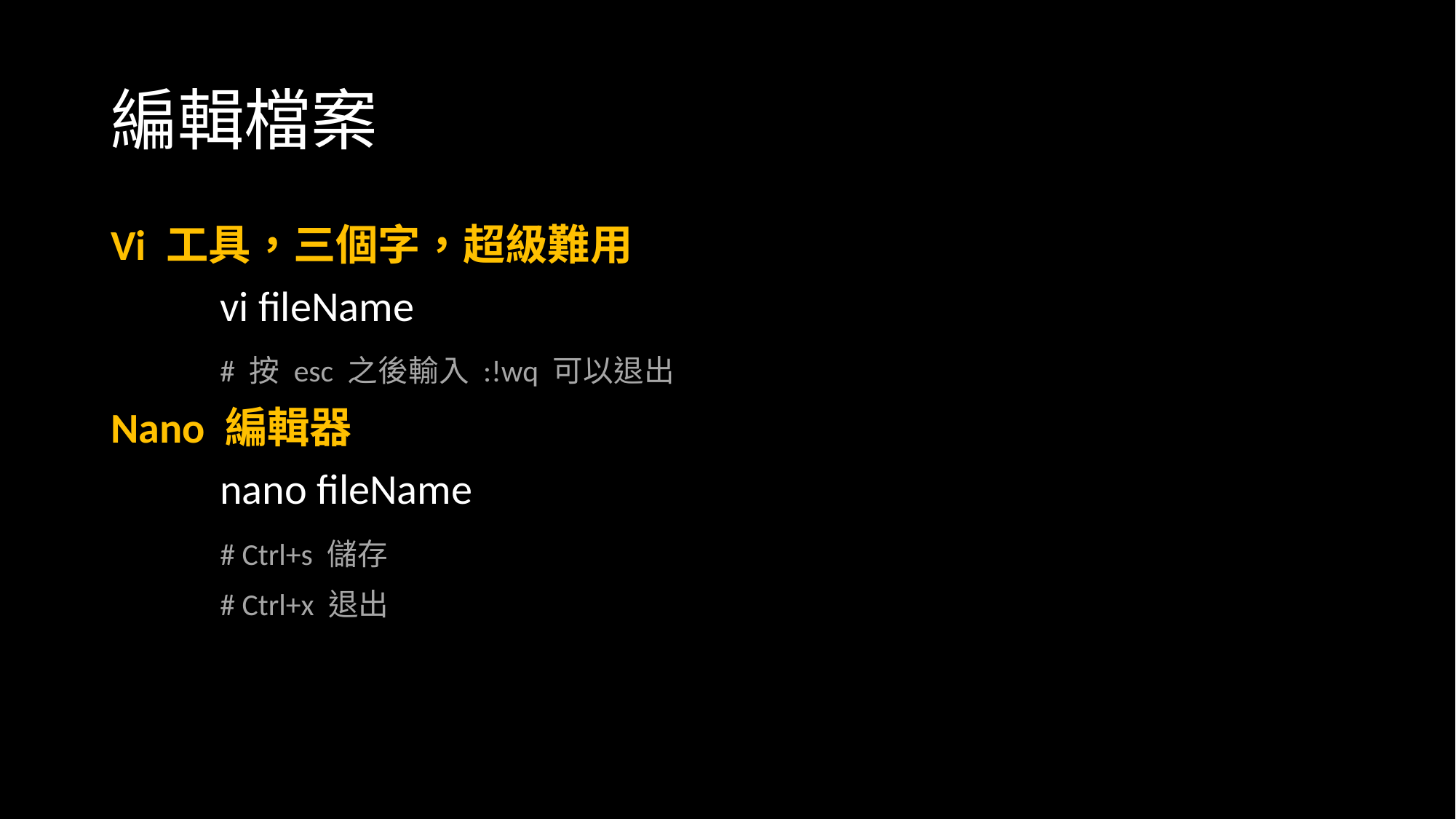

# 編輯檔案
Vi 工具，三個字，超級難用
	vi fileName
	# 按 esc 之後輸入 :!wq 可以退出
Nano 編輯器
	nano fileName
	# Ctrl+s 儲存
	# Ctrl+x 退出